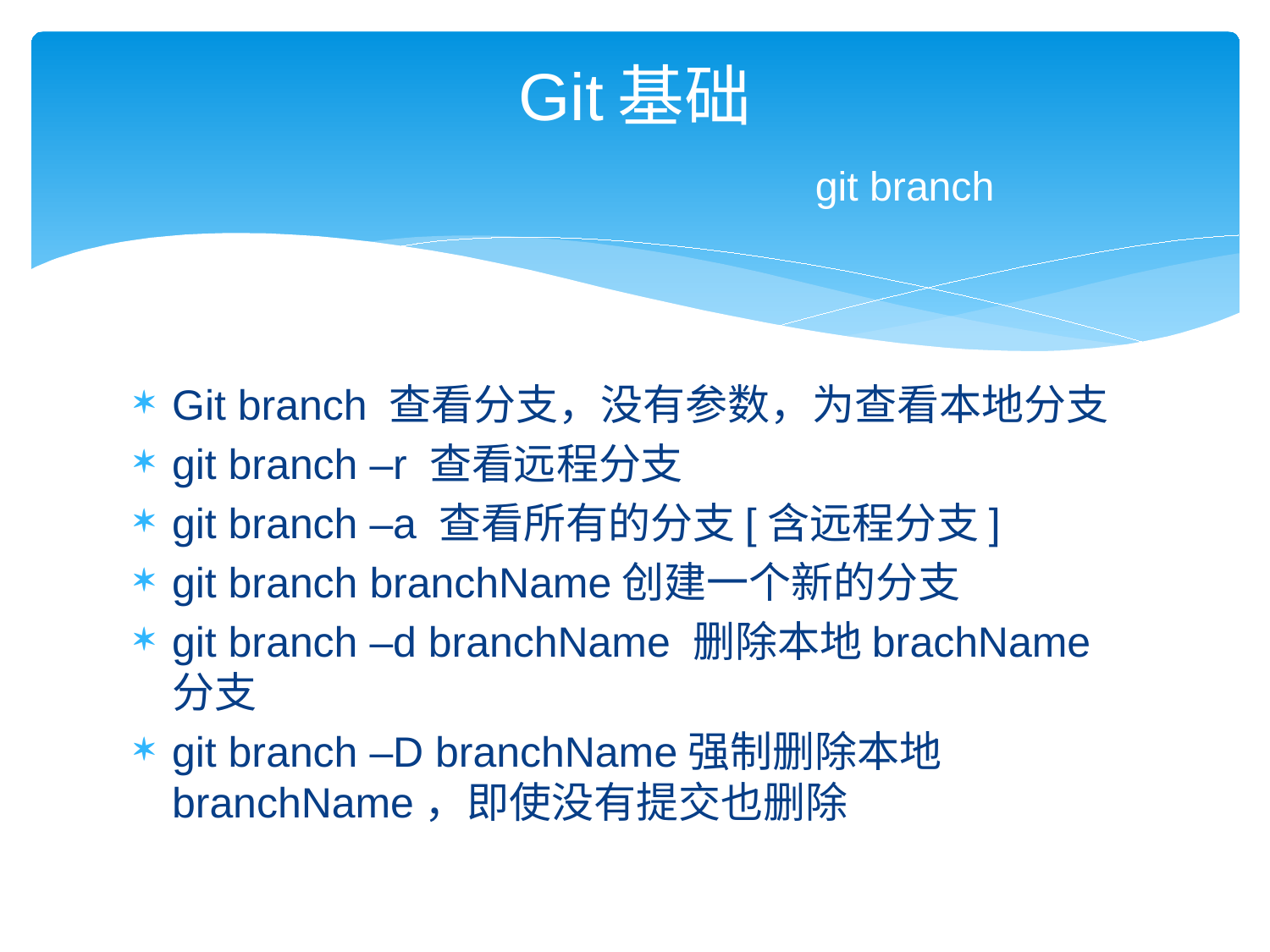

# Git基础 git branch
Git branch 查看分支，没有参数，为查看本地分支
git branch –r 查看远程分支
git branch –a 查看所有的分支[含远程分支]
git branch branchName创建一个新的分支
git branch –d branchName 删除本地brachName分支
git branch –D branchName强制删除本地branchName，即使没有提交也删除